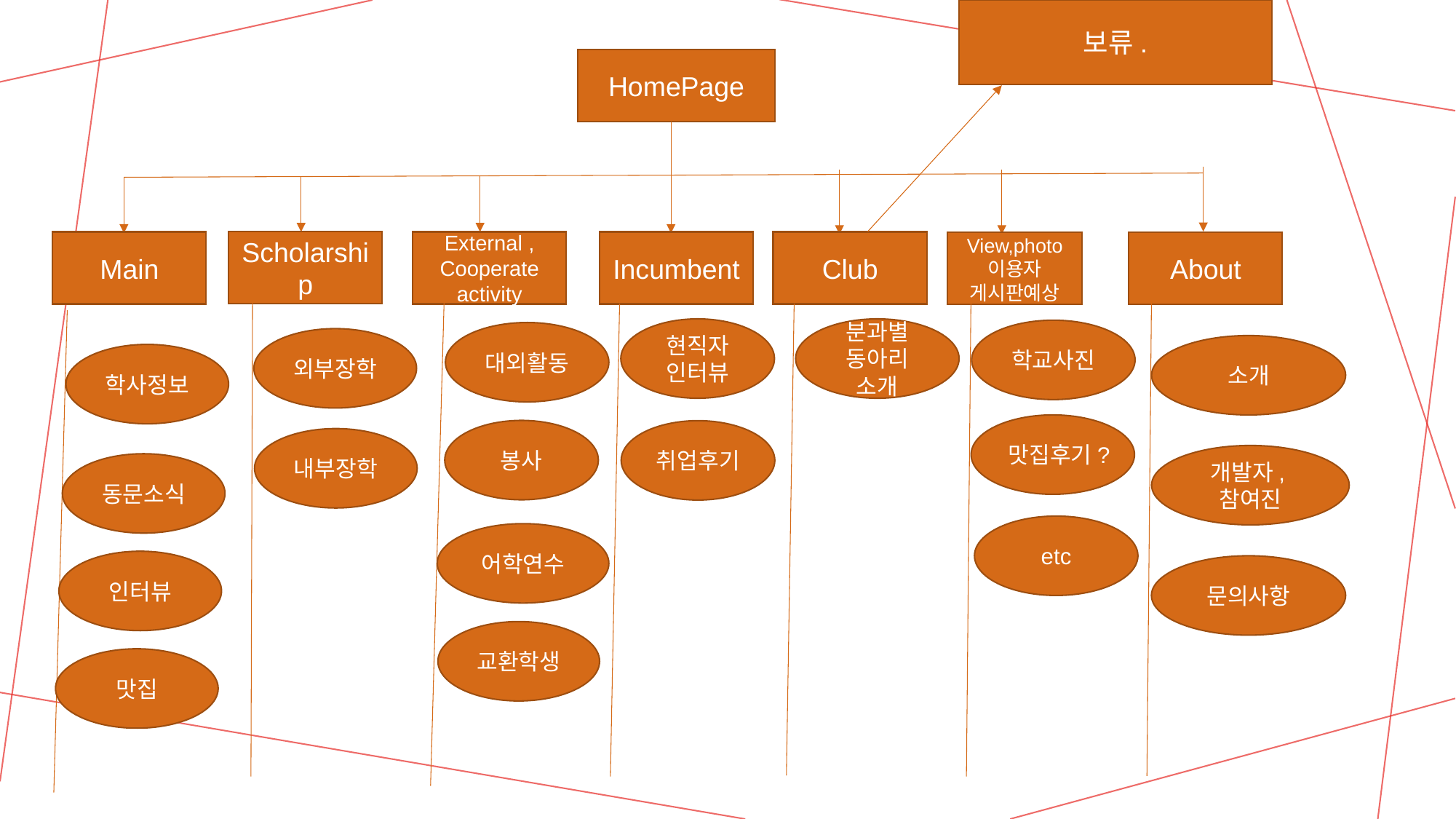

보류.
HomePage
Scholarship
Main
External ,
Cooperate
activity
Incumbent
Club
View,photo
이용자 게시판예상
About
분과별 동아리 소개
현직자 인터뷰
학교사진
대외활동
외부장학
소개
학사정보
맛집후기?
봉사
취업후기
내부장학
개발자,참여진
동문소식
etc
어학연수
인터뷰
문의사항
교환학생
맛집